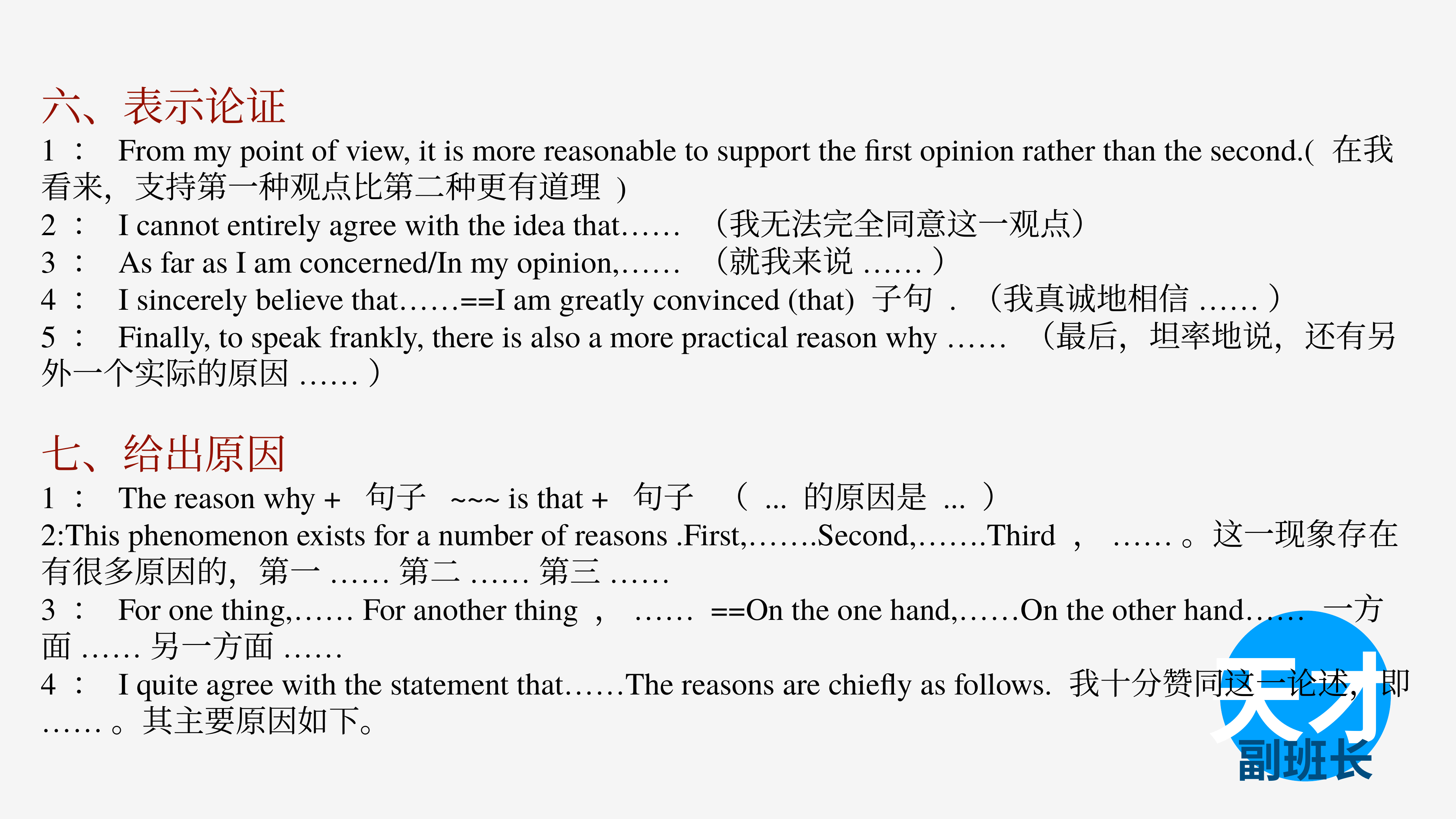

六、表示论证
1 ： From my point of view, it is more reasonable to support the first opinion rather than the second.( 在我看来，支持第一种观点比第二种更有道理 )
2 ： I cannot entirely agree with the idea that…… （我无法完全同意这一观点）
3 ： As far as I am concerned/In my opinion,…… （就我来说 …… ）
4 ： I sincerely believe that……==I am greatly convinced (that) 子句 . （我真诚地相信 …… ）
5 ： Finally, to speak frankly, there is also a more practical reason why …… （最后，坦率地说，还有另外一个实际的原因 …… ）

七、给出原因
1 ： The reason why +  句子  ~~~ is that +  句子   （ ... 的原因是 ... ）
2:This phenomenon exists for a number of reasons .First,…….Second,…….Third ， …… 。这一现象存在有很多原因的，第一 …… 第二 …… 第三 ……
3 ： For one thing,…… For another thing ， …… ==On the one hand,……On the other hand…… 一方面 …… 另一方面 ……
4 ： I quite agree with the statement that……The reasons are chiefly as follows. 我十分赞同这一论述，即 …… 。其主要原因如下。